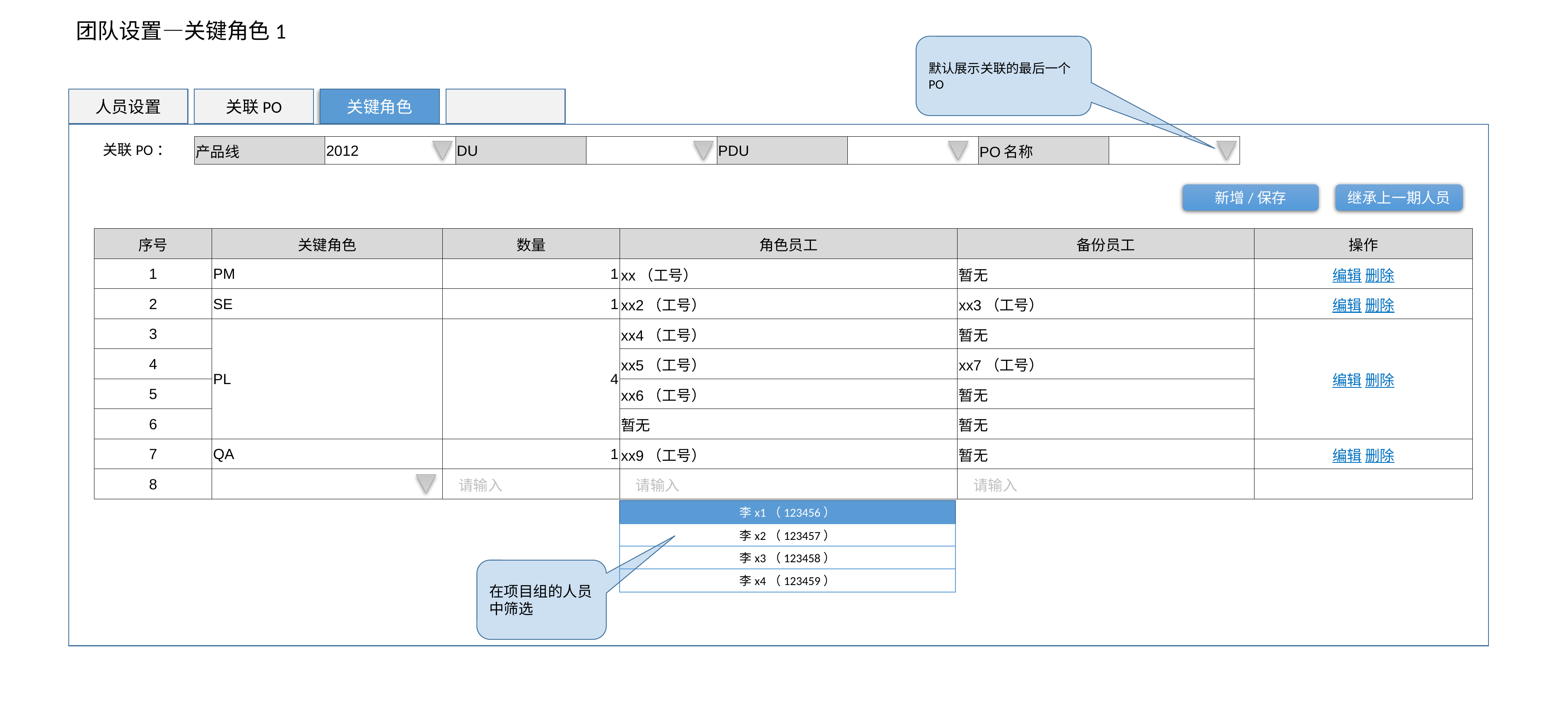

团队设置—关键角色1
默认展示关联的最后一个PO
人员设置
关联PO
关键角色

关联PO：
| 产品线 | 2012 | DU |  | PDU |  | PO名称 |  |
| --- | --- | --- | --- | --- | --- | --- | --- |

新增/保存
继承上一期人员
| 序号 | 关键角色 | 数量 | 角色员工 | 备份员工 | 操作 |
| --- | --- | --- | --- | --- | --- |
| 1 | PM | 1 | xx（工号） | 暂无 | 编辑 删除 |
| 2 | SE | 1 | xx2（工号） | xx3（工号） | 编辑 删除 |
| 3 | PL | 4 | xx4（工号） | 暂无 | 编辑 删除 |
| 4 |  |  | xx5（工号） | xx7（工号） |  |
| 5 |  |  | xx6（工号） | 暂无 |  |
| 6 |  |  | 暂无 | 暂无 |  |
| 7 | QA | 1 | xx9（工号） | 暂无 | 编辑 删除 |
| 8 |  | 请输入 | 请输入 | 请输入 |  |

李x1（123456）
李x2（123457）
李x3（123458）
李x4（123459）
在项目组的人员中筛选